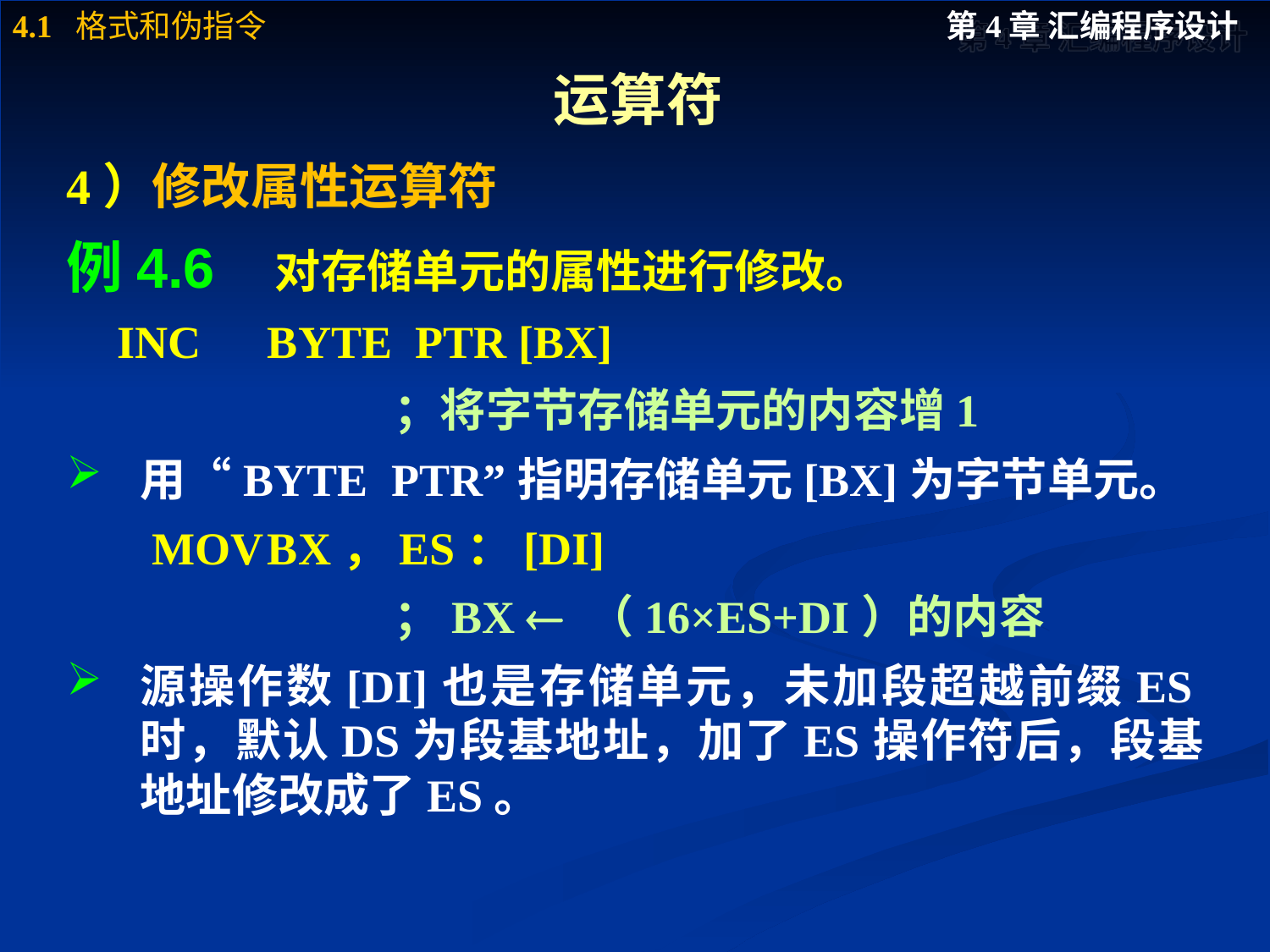

# 运算符
4）修改属性运算符
例4.6   对存储单元的属性进行修改。
    INC 	BYTE  PTR [BX]
			；将字节存储单元的内容增1
用“BYTE  PTR”指明存储单元[BX]为字节单元。
	 MOV	BX，ES：[DI]
			；BX ← （16×ES+DI）的内容
源操作数[DI]也是存储单元，未加段超越前缀ES时，默认DS为段基地址，加了ES操作符后，段基地址修改成了ES。